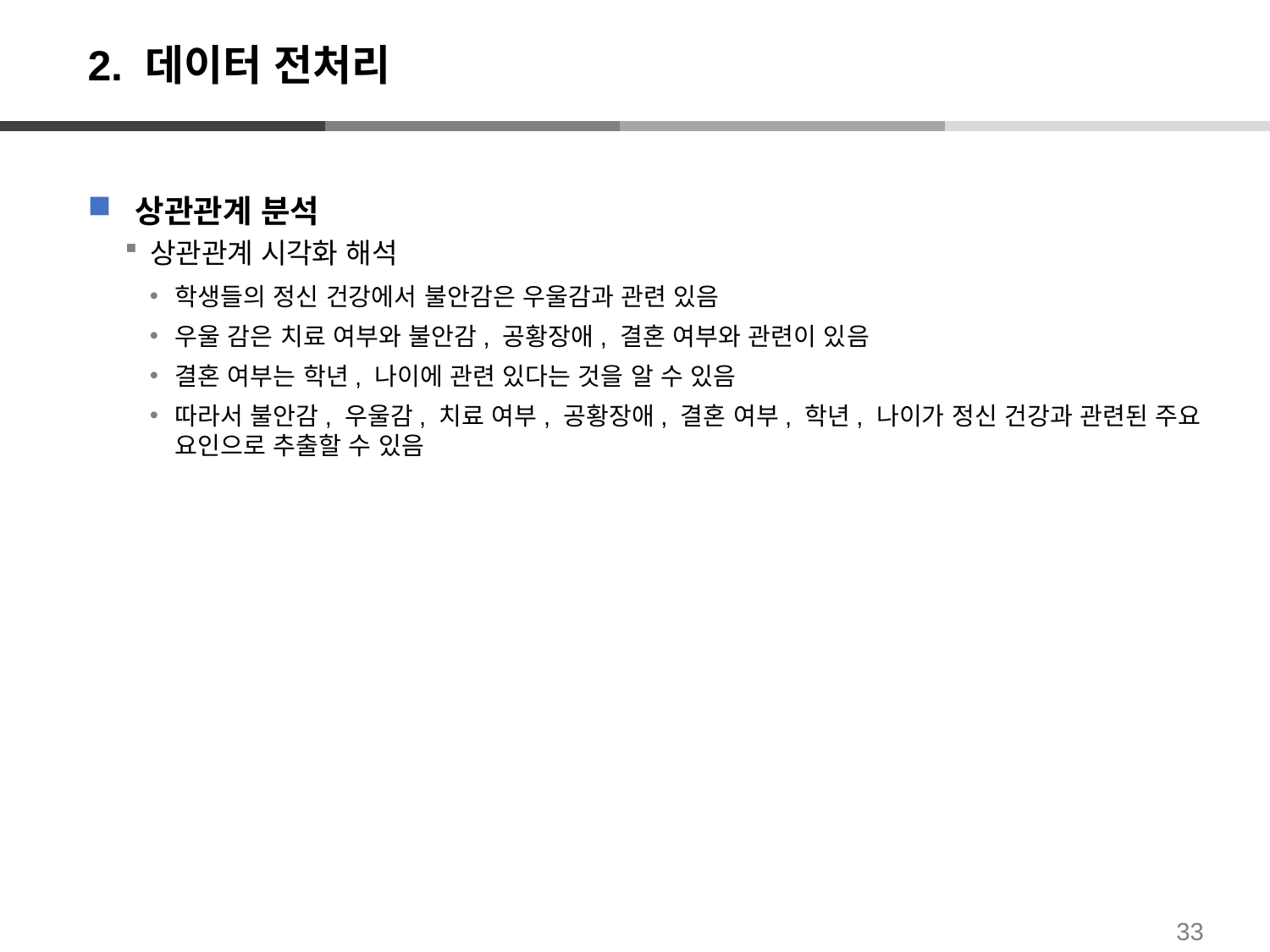

# 2. 데이터 전처리
상관관계 분석
상관관계 시각화 해석
학생들의 정신 건강에서 불안감은 우울감과 관련 있음
우울 감은 치료 여부와 불안감, 공황장애, 결혼 여부와 관련이 있음
결혼 여부는 학년, 나이에 관련 있다는 것을 알 수 있음
따라서 불안감, 우울감, 치료 여부, 공황장애, 결혼 여부, 학년, 나이가 정신 건강과 관련된 주요 요인으로 추출할 수 있음